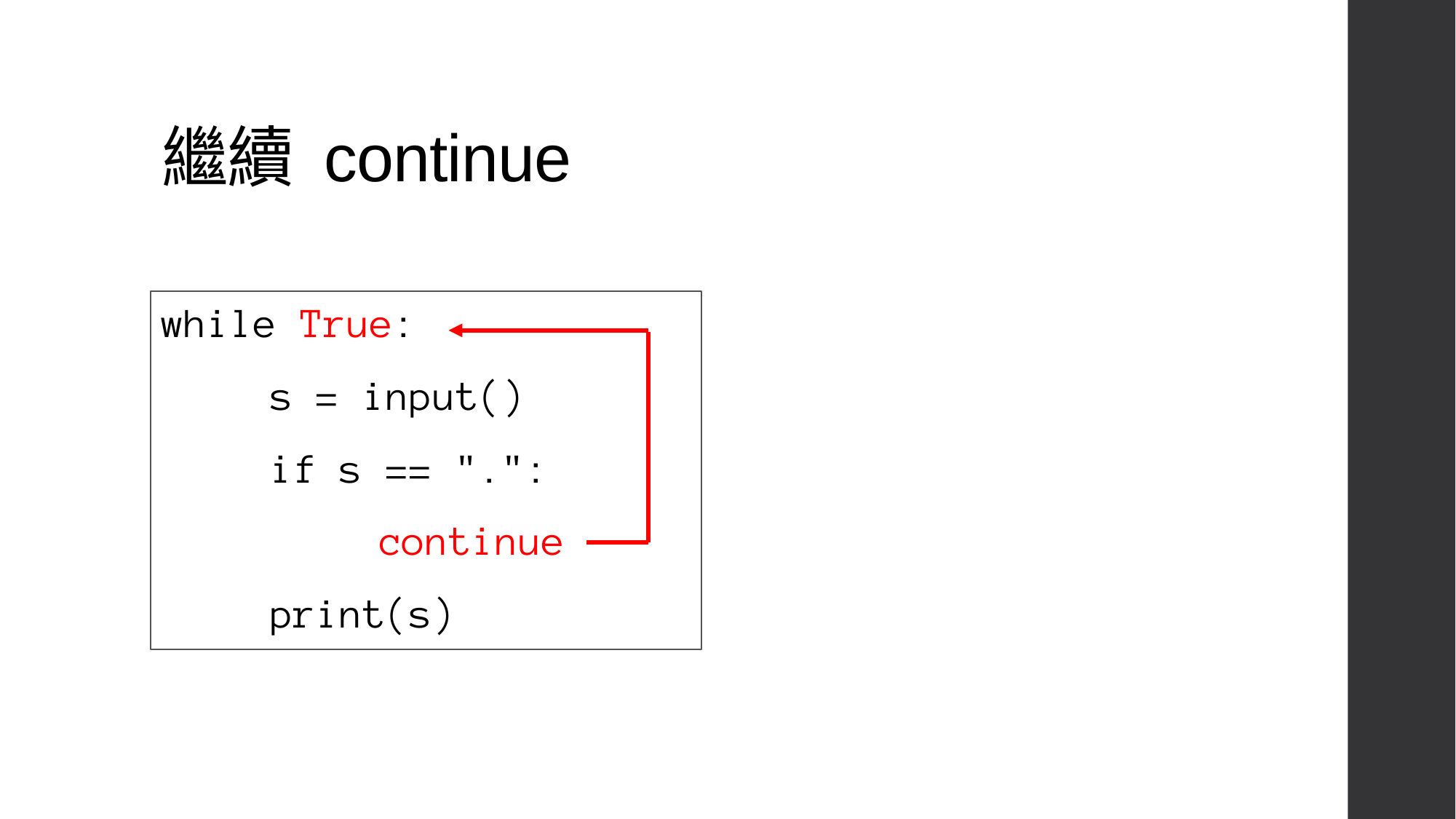

# 繼續 continue

while True:
	s = input()
	if s == ".":
		continue
	print(s)